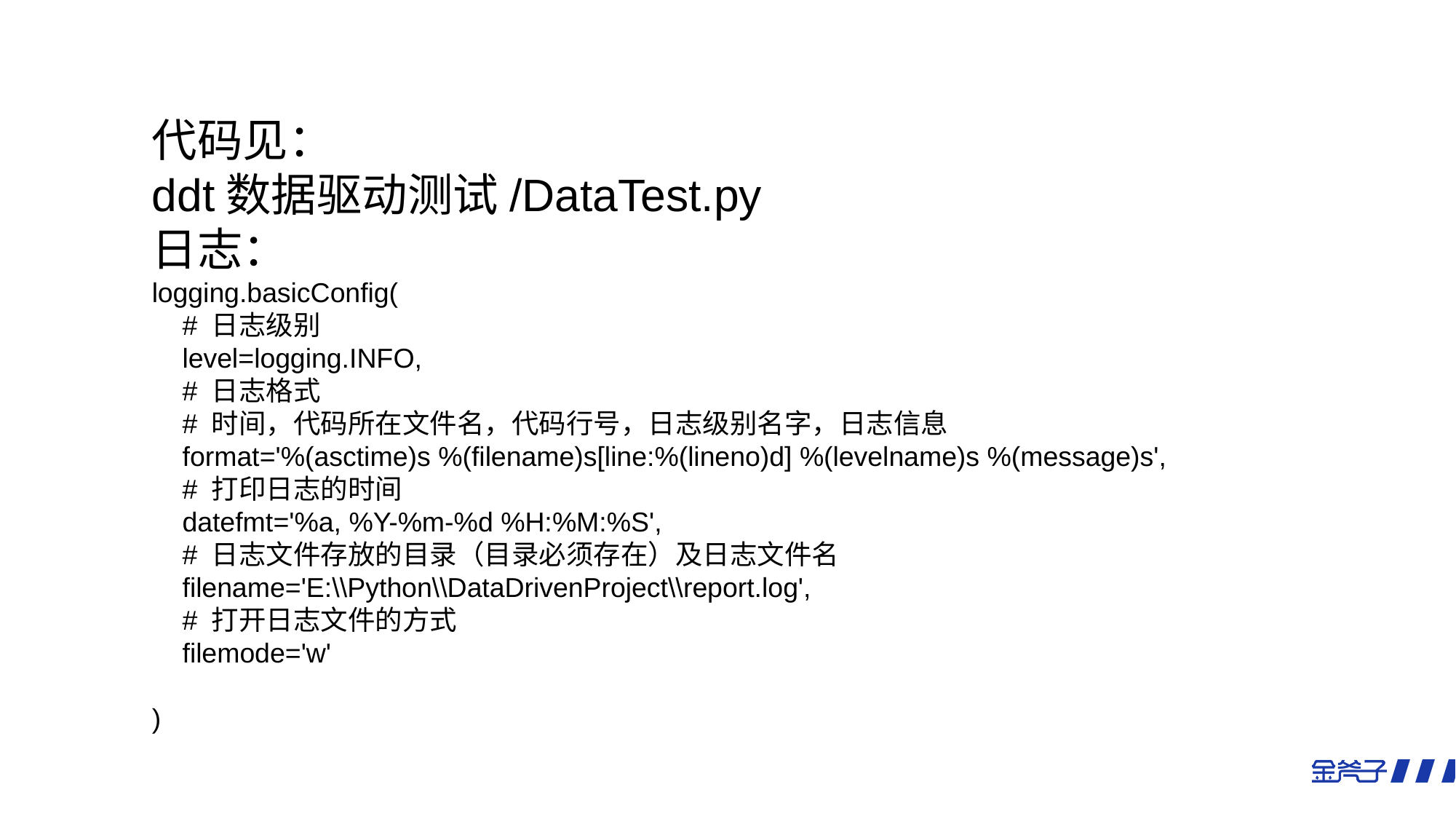

代码见：
ddt数据驱动测试/DataTest.py
日志：
logging.basicConfig(
    # 日志级别
    level=logging.INFO,
    # 日志格式
    # 时间，代码所在文件名，代码行号，日志级别名字，日志信息
    format='%(asctime)s %(filename)s[line:%(lineno)d] %(levelname)s %(message)s',
    # 打印日志的时间
    datefmt='%a, %Y-%m-%d %H:%M:%S',
    # 日志文件存放的目录（目录必须存在）及日志文件名
    filename='E:\\Python\\DataDrivenProject\\report.log',
    # 打开日志文件的方式
    filemode='w'

)